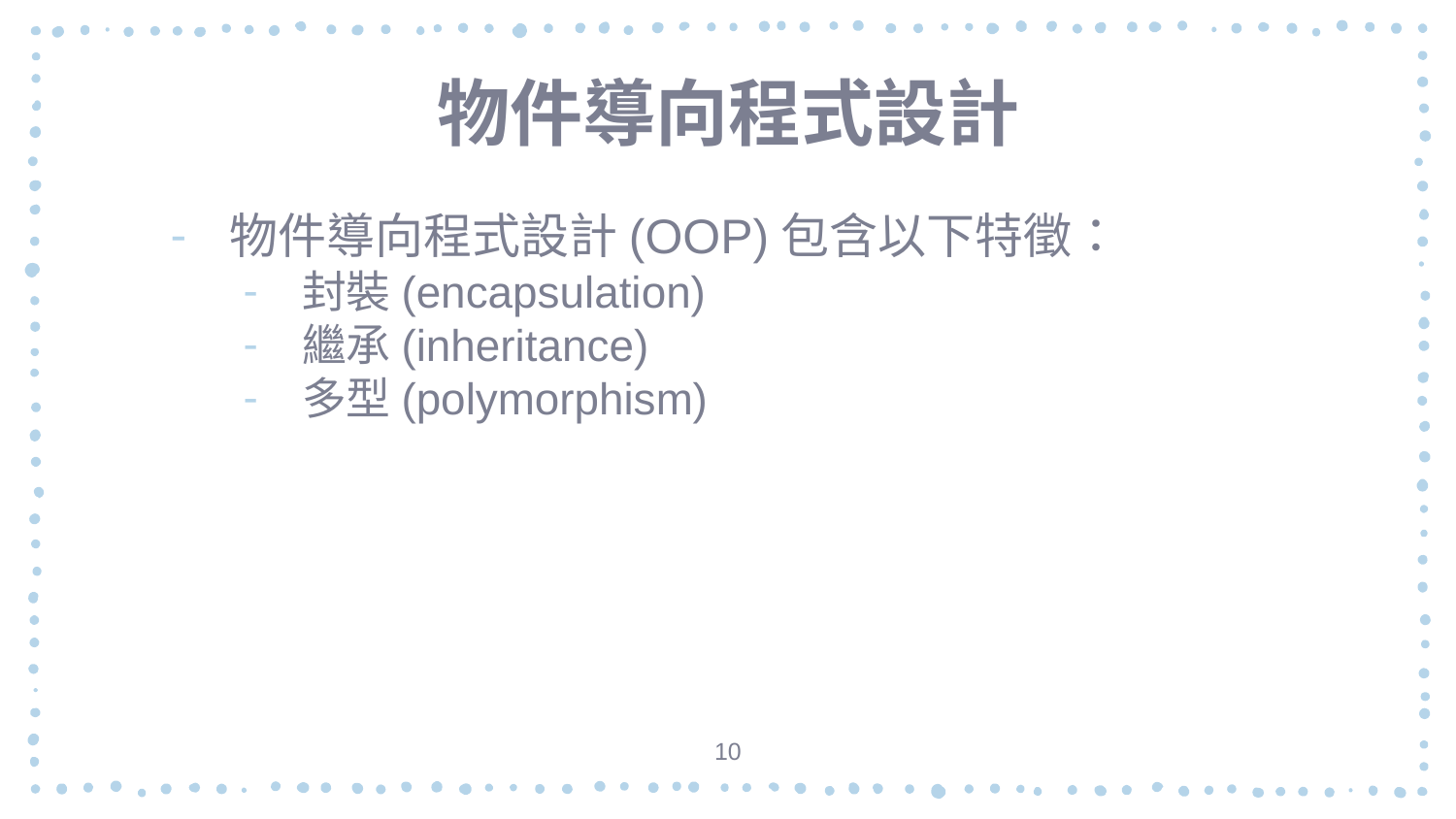

# 物件導向程式設計
物件導向程式設計(OOP)包含以下特徵：
封裝(encapsulation)
繼承(inheritance)
多型(polymorphism)

10